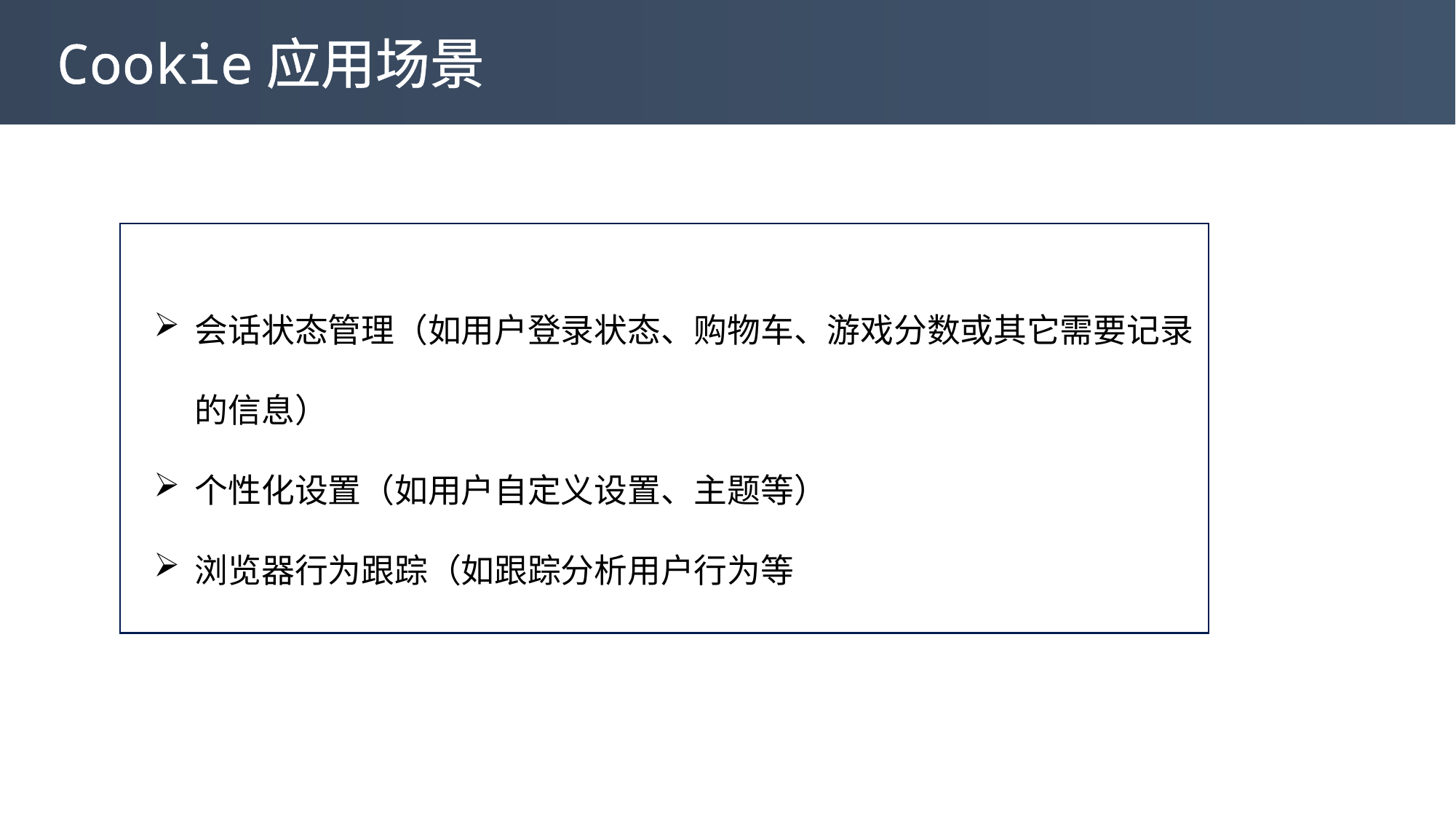

Cookie应用场景

会话状态管理（如用户登录状态、购物车、游戏分数或其它需要记录的信息）
个性化设置（如用户自定义设置、主题等）
浏览器行为跟踪（如跟踪分析用户行为等